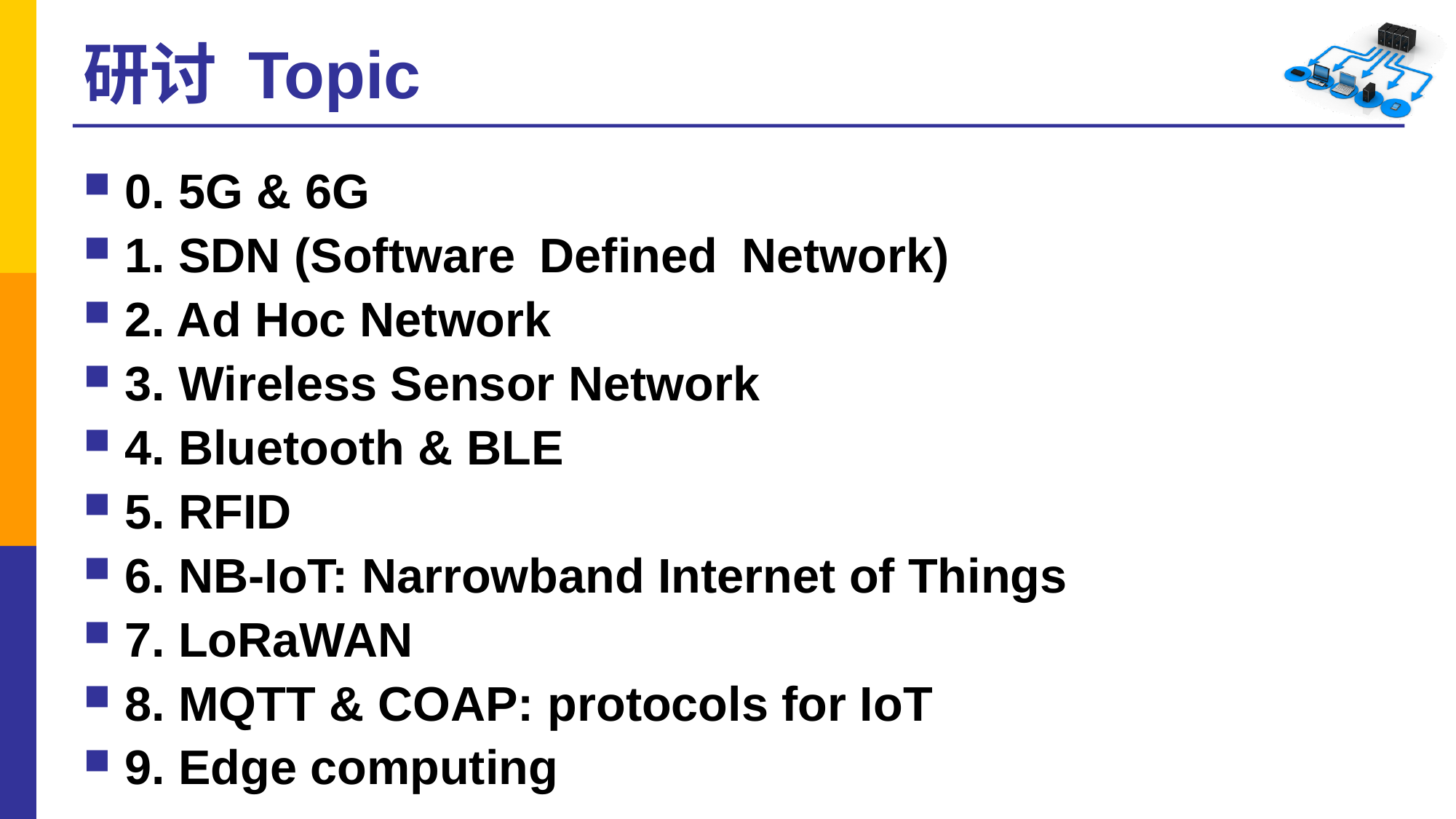

# 研讨 Topic
0. 5G & 6G
1. SDN (Software Defined Network)
2. Ad Hoc Network
3. Wireless Sensor Network
4. Bluetooth & BLE
5. RFID
6. NB-IoT: Narrowband Internet of Things
7. LoRaWAN
8. MQTT & COAP: protocols for IoT
9. Edge computing